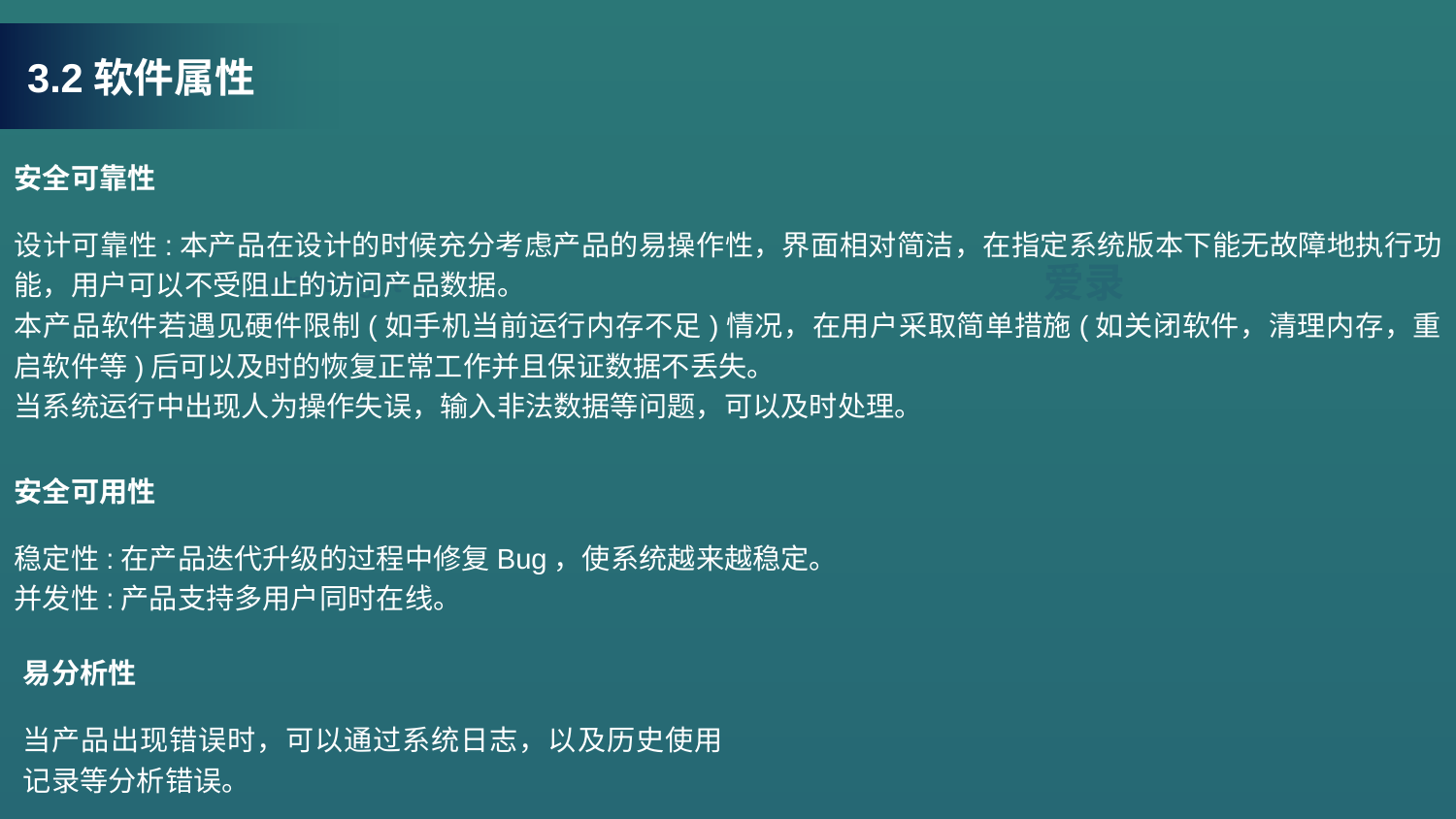

3.2软件属性
安全可靠性
设计可靠性:本产品在设计的时候充分考虑产品的易操作性，界面相对简洁，在指定系统版本下能无故障地执行功能，用户可以不受阻止的访问产品数据。
本产品软件若遇见硬件限制(如手机当前运行内存不足)情况，在用户采取简单措施(如关闭软件，清理内存，重启软件等)后可以及时的恢复正常工作并且保证数据不丢失。
当系统运行中出现人为操作失误，输入非法数据等问题，可以及时处理。
安全可用性
稳定性:在产品迭代升级的过程中修复Bug，使系统越来越稳定。
并发性:产品支持多用户同时在线。
爱录
pop weight
易分析性
当产品出现错误时，可以通过系统日志，以及历史使用记录等分析错误。